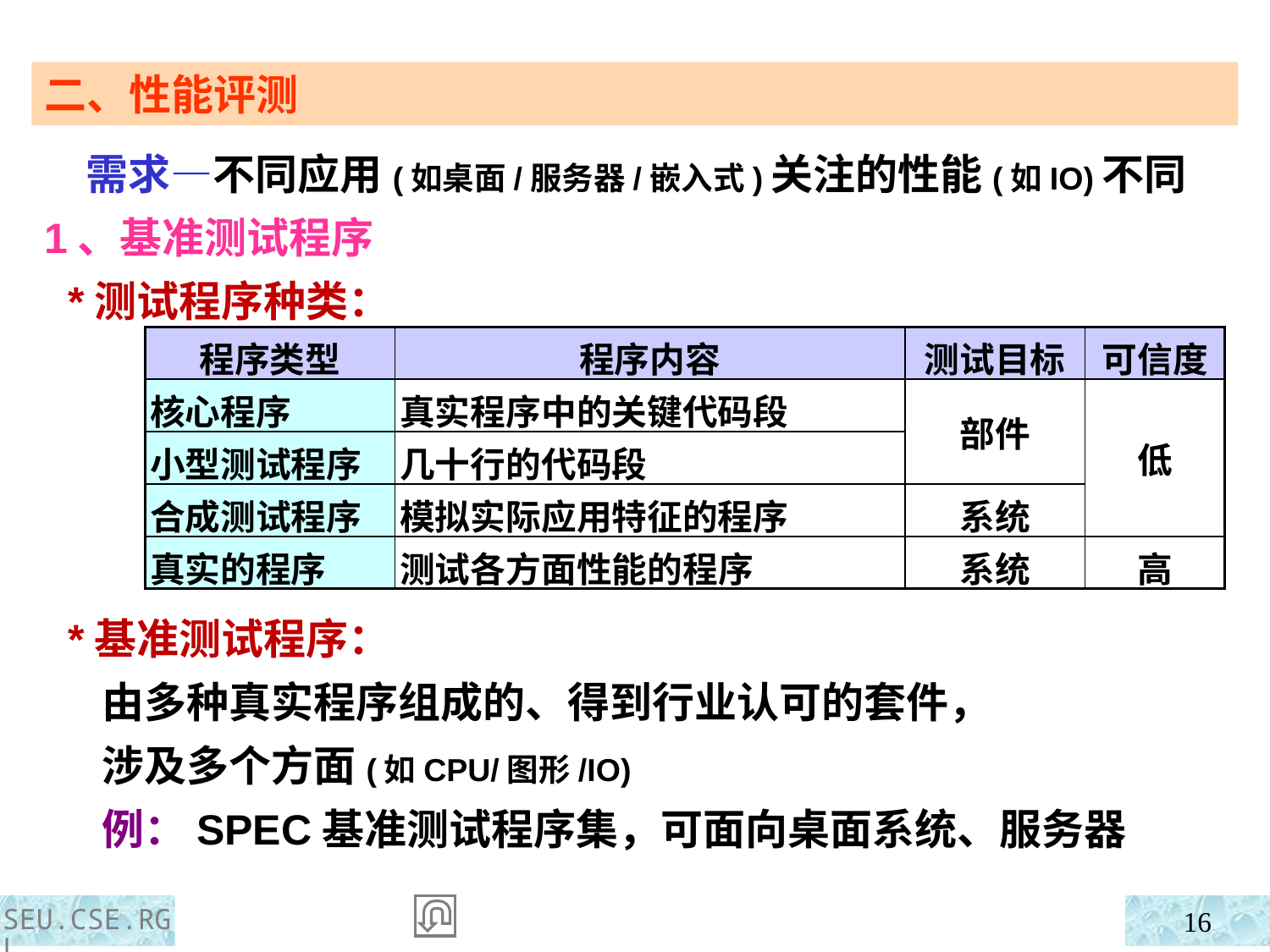

二、性能评测
   需求—不同应用(如桌面/服务器/嵌入式)关注的性能(如IO)不同
1、基准测试程序
  *测试程序种类：
| 程序类型 | 程序内容 | 测试目标 | 可信度 |
| --- | --- | --- | --- |
| 核心程序 | 真实程序中的关键代码段 | 部件 | 低 |
| 小型测试程序 | 几十行的代码段 |  |  |
| 合成测试程序 | 模拟实际应用特征的程序 | 系统 |  |
| 真实的程序 | 测试各方面性能的程序 | 系统 | 高 |
  *基准测试程序：
     由多种真实程序组成的、得到行业认可的套件，
     涉及多个方面(如CPU/图形/IO)
     例：SPEC基准测试程序集，可面向桌面系统、服务器
SEU.CSE.RGL

16